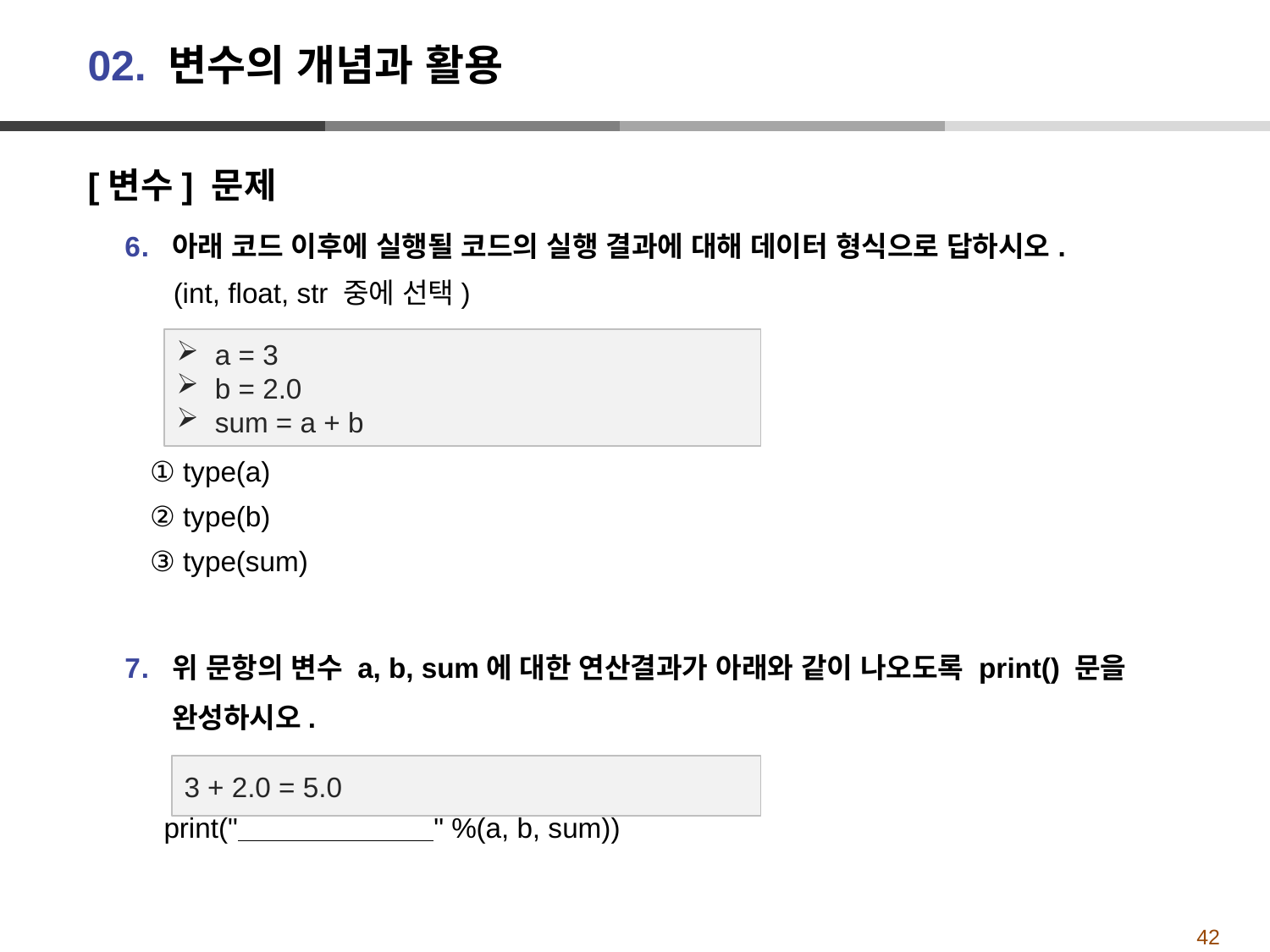

# 02. 변수의 개념과 활용
[변수] 문제
아래 코드 이후에 실행될 코드의 실행 결과에 대해 데이터 형식으로 답하시오.
   (int, float, str 중에 선택)

① type(a)
② type(b)
③ type(sum)

위 문항의 변수 a, b, sum에 대한 연산결과가 아래와 같이 나오도록 print() 문을 완성하시오.

     print("                         " %(a, b, sum))
a = 3
b = 2.0
sum = a + b
3 + 2.0 = 5.0